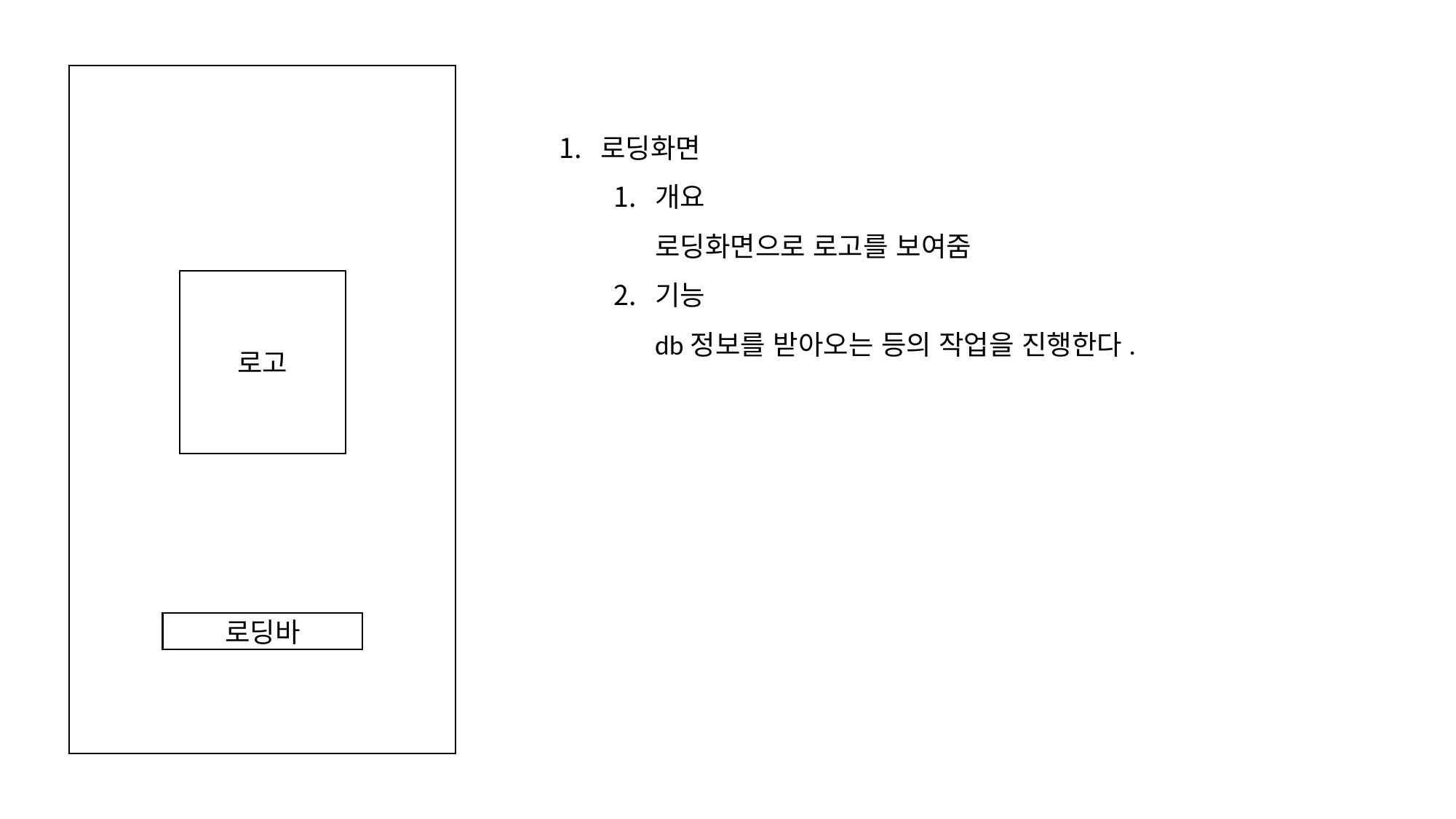

로딩화면
개요
로딩화면으로 로고를 보여줌
기능
db정보를 받아오는 등의 작업을 진행한다.
로고
로딩바